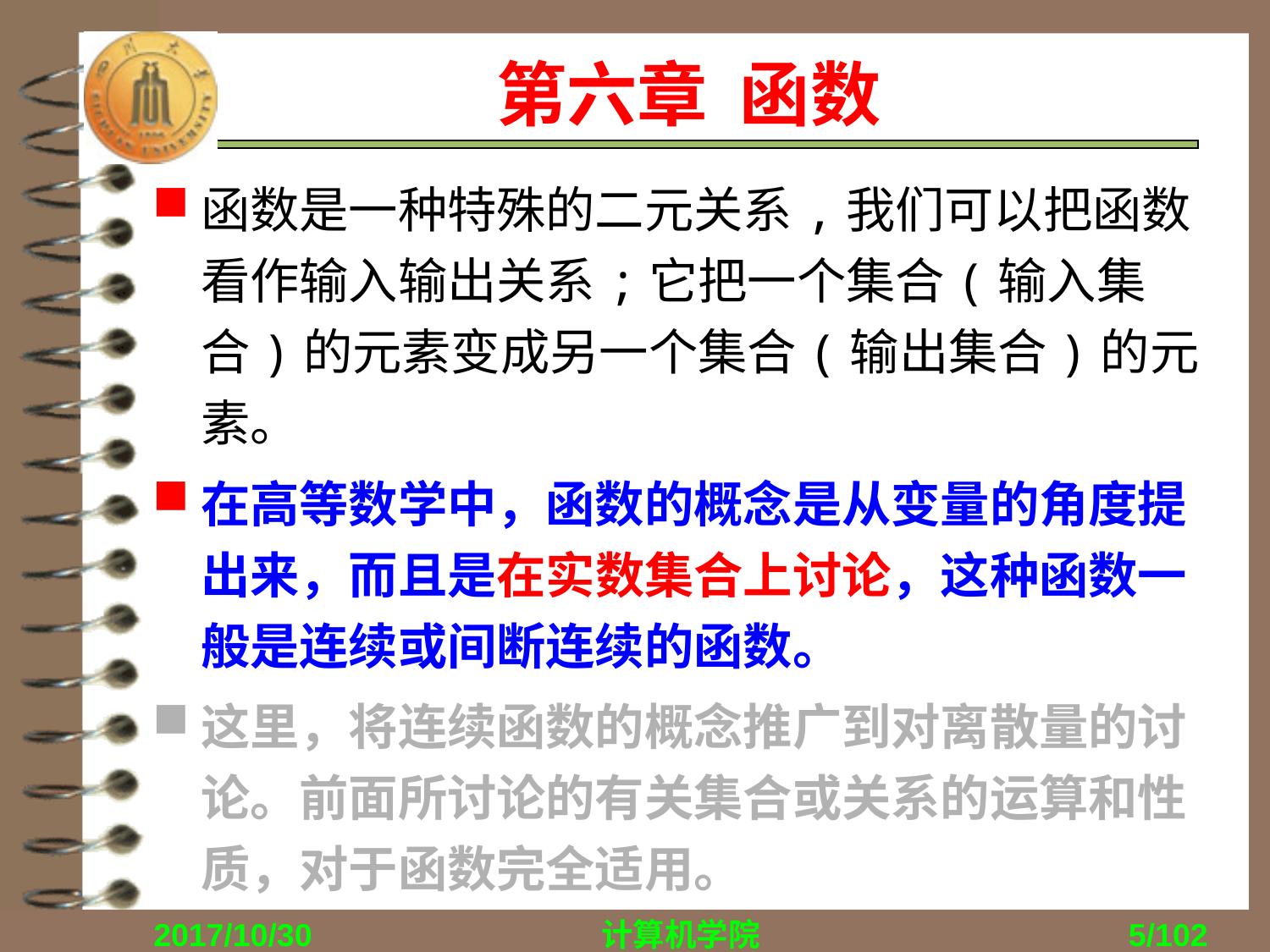

# 第六章  函数
函数是一种特殊的二元关系,我们可以把函数看作输入输出关系;它把一个集合(输入集合)的元素变成另一个集合(输出集合)的元素。
在高等数学中，函数的概念是从变量的角度提出来，而且是在实数集合上讨论，这种函数一般是连续或间断连续的函数。
这里，将连续函数的概念推广到对离散量的讨论。前面所讨论的有关集合或关系的运算和性质，对于函数完全适用。
2017/10/30
计算机学院
5/102